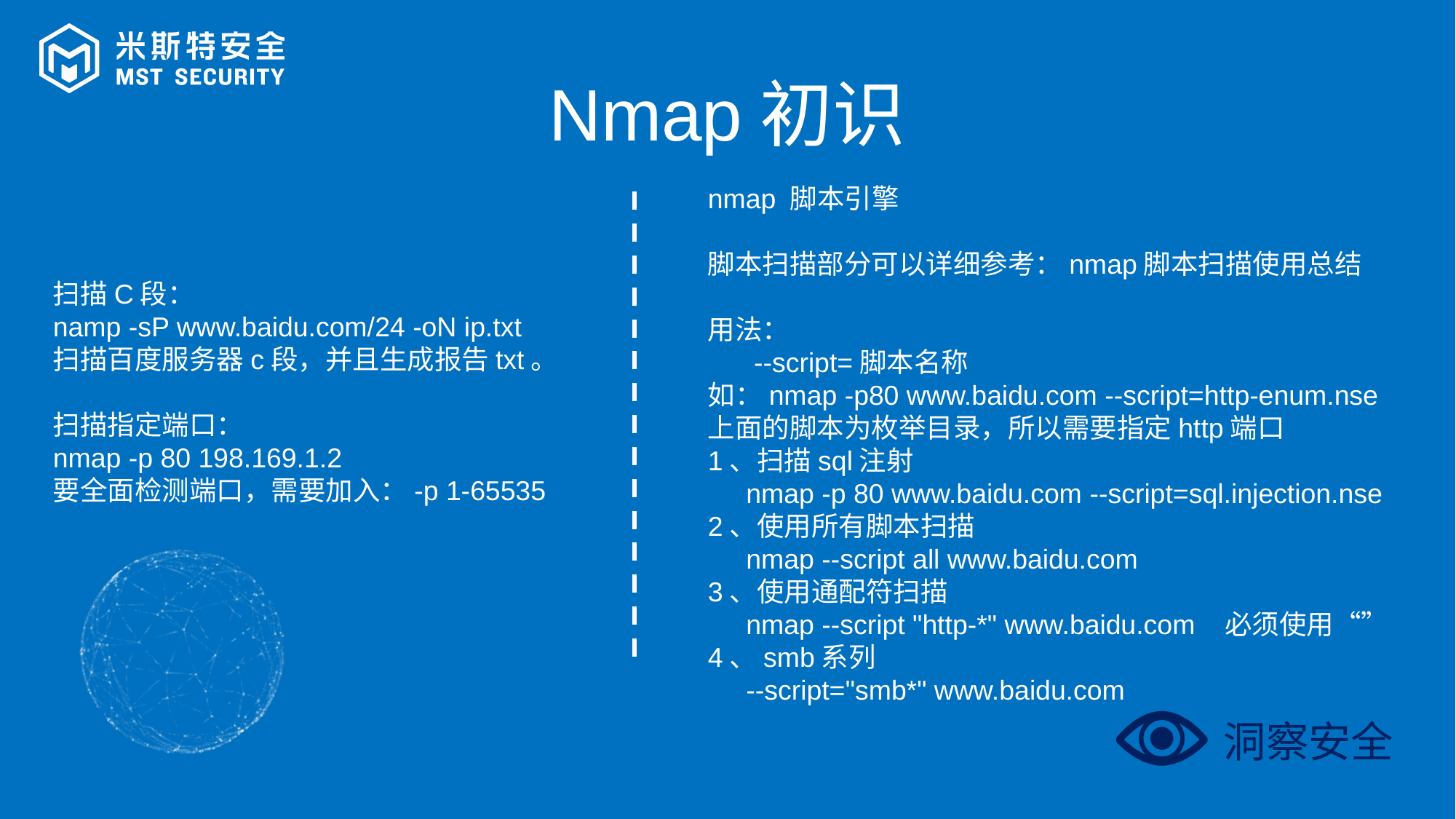

Nmap初识
nmap 脚本引擎

脚本扫描部分可以详细参考：nmap脚本扫描使用总结

用法：
      --script=脚本名称
如：nmap -p80 www.baidu.com --script=http-enum.nse
上面的脚本为枚举目录，所以需要指定http端口
1、扫描sql注射
     nmap -p 80 www.baidu.com --script=sql.injection.nse
2、使用所有脚本扫描
     nmap --script all www.baidu.com
3、使用通配符扫描
     nmap --script "http-*" www.baidu.com   必须使用“”
4、smb系列
     --script="smb*" www.baidu.com
扫描C段：
namp -sP www.baidu.com/24 -oN ip.txt
扫描百度服务器c段，并且生成报告txt。

扫描指定端口：
nmap -p 80 198.169.1.2
要全面检测端口，需要加入：-p 1-65535